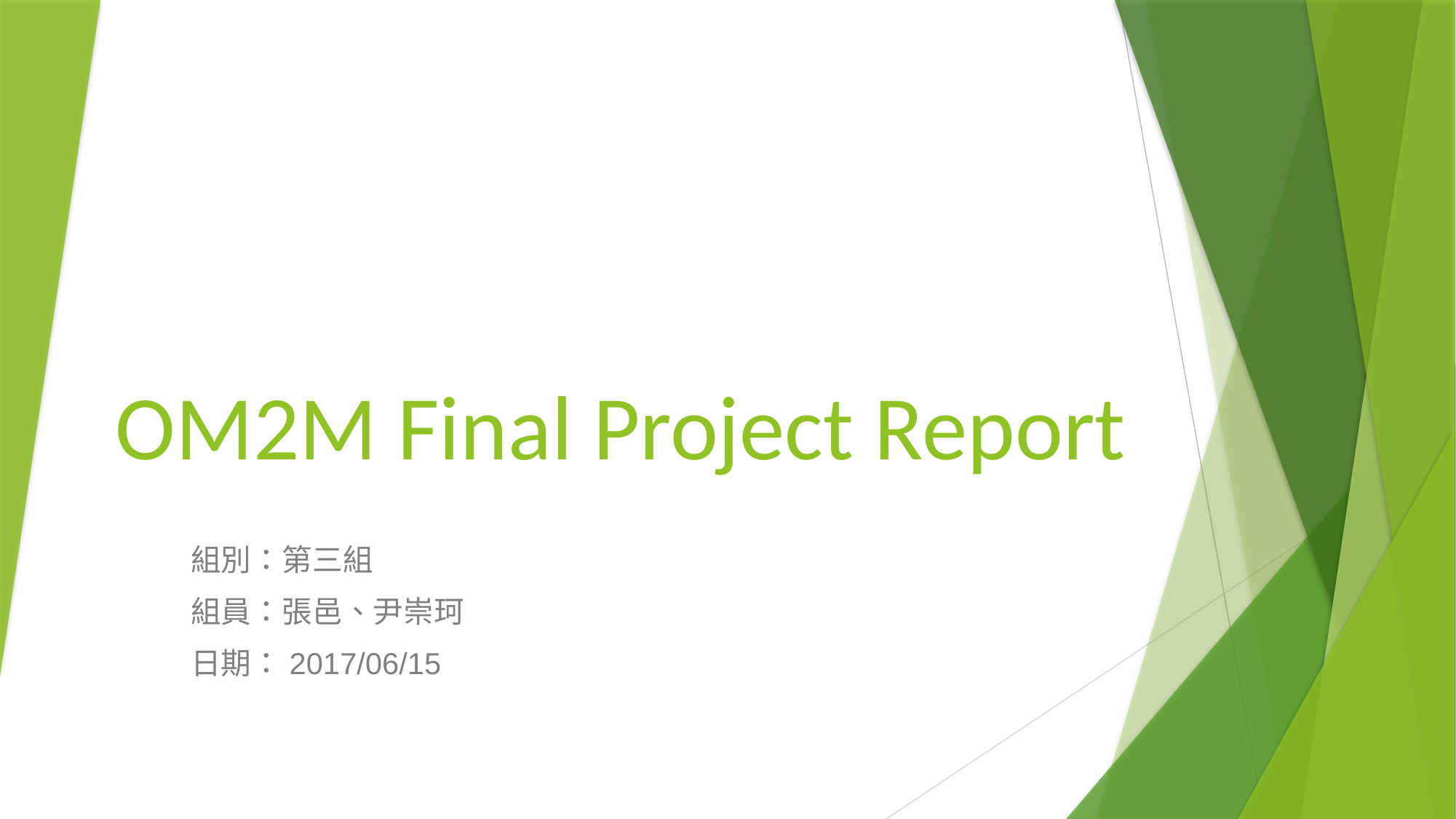

# OM2M Final Project Report

組別：第三組
組員：張邑、尹崇珂
日期：2017/06/15